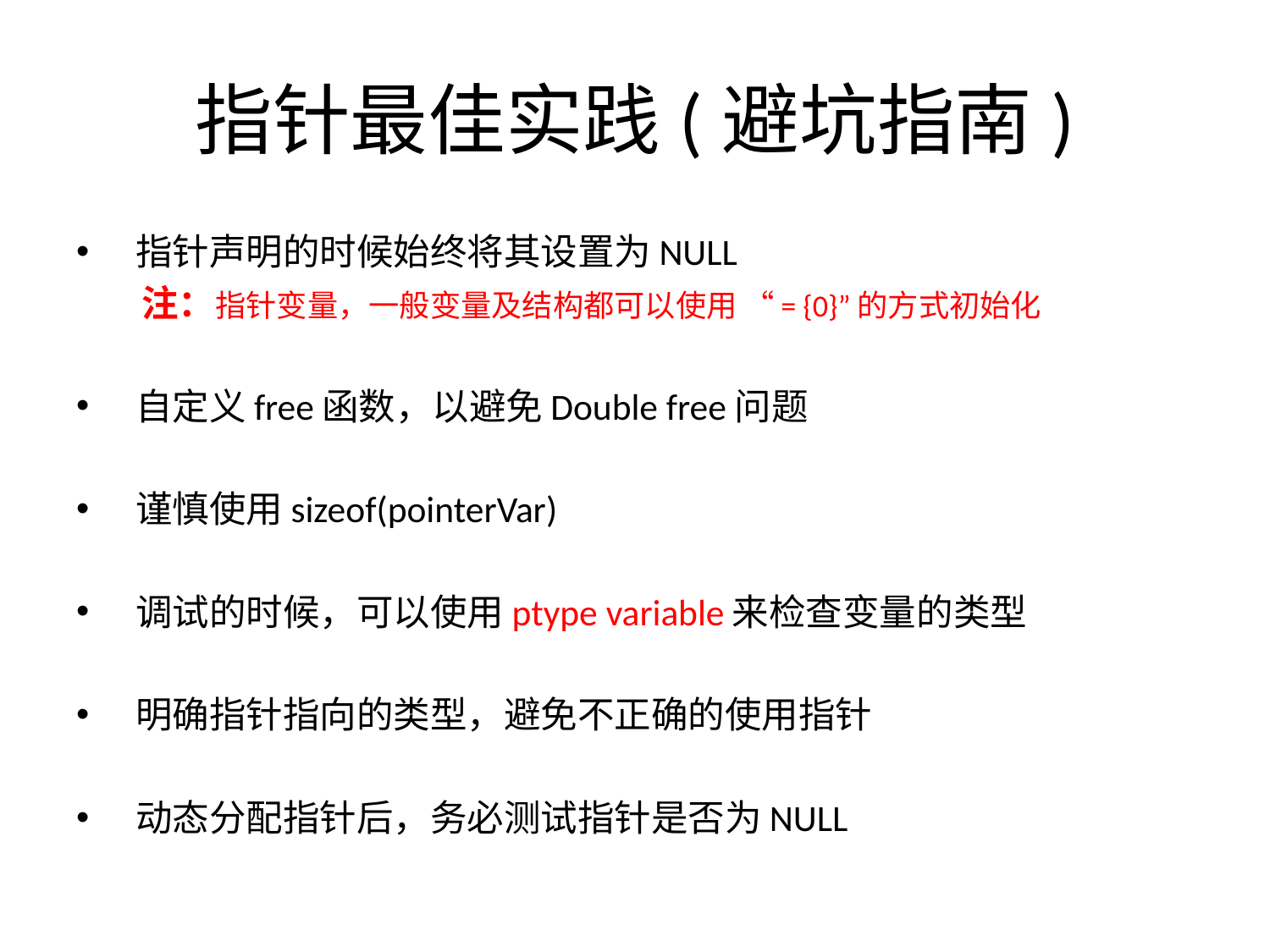

# 指针最佳实践(避坑指南)
指针声明的时候始终将其设置为NULL
       注：指针变量，一般变量及结构都可以使用 “= {0}”的方式初始化

自定义free函数，以避免Double free问题

谨慎使用sizeof(pointerVar)

调试的时候，可以使用ptype variable来检查变量的类型

明确指针指向的类型，避免不正确的使用指针

动态分配指针后，务必测试指针是否为NULL